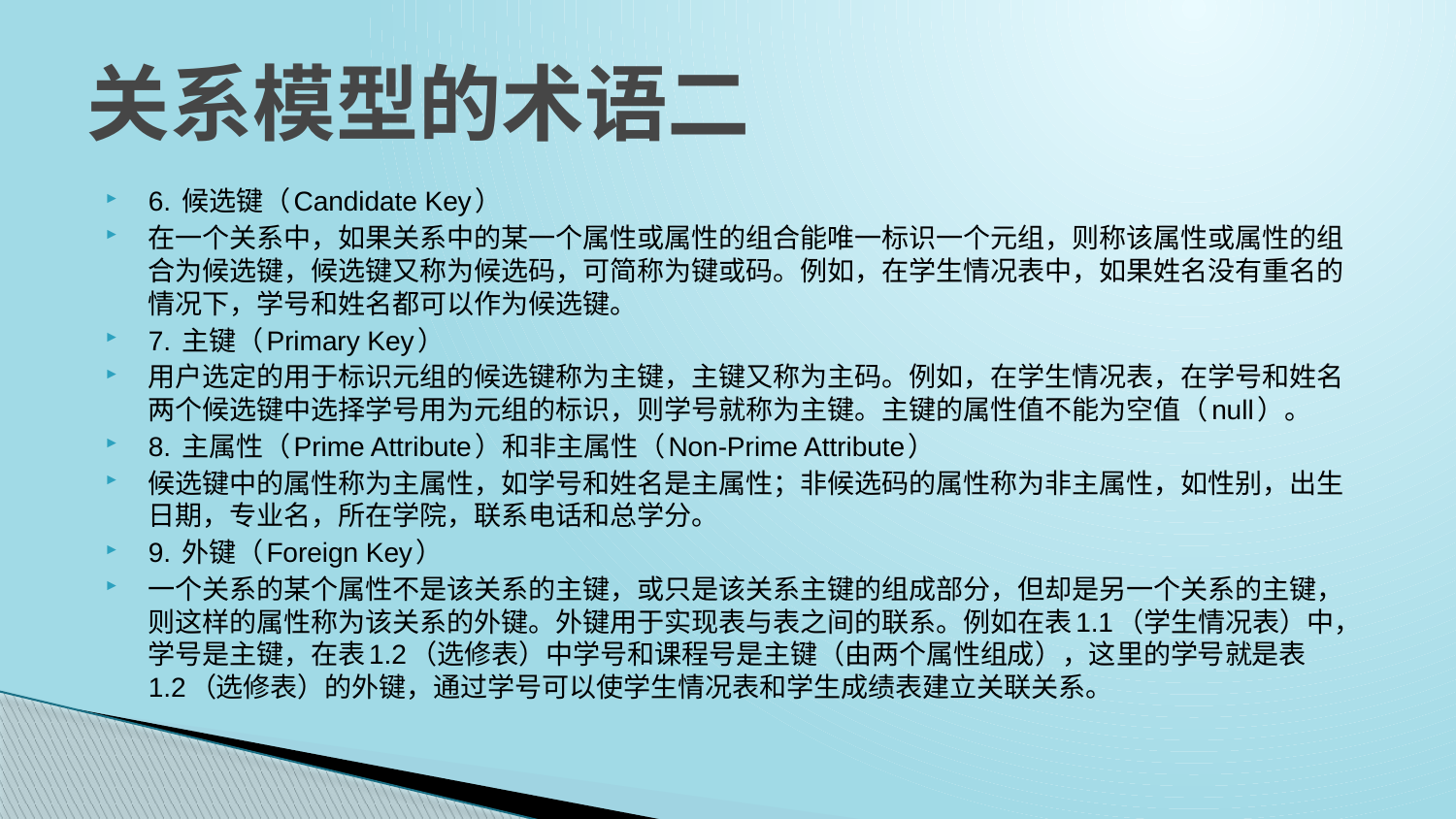

# 关系模型的术语二
6. 候选键（Candidate Key）
在一个关系中，如果关系中的某一个属性或属性的组合能唯一标识一个元组，则称该属性或属性的组合为候选键，候选键又称为候选码，可简称为键或码。例如，在学生情况表中，如果姓名没有重名的情况下，学号和姓名都可以作为候选键。
7. 主键（Primary Key）
用户选定的用于标识元组的候选键称为主键，主键又称为主码。例如，在学生情况表，在学号和姓名两个候选键中选择学号用为元组的标识，则学号就称为主键。主键的属性值不能为空值（null）。
8. 主属性（Prime Attribute）和非主属性（Non-Prime Attribute）
候选键中的属性称为主属性，如学号和姓名是主属性；非候选码的属性称为非主属性，如性别，出生日期，专业名，所在学院，联系电话和总学分。
9. 外键（Foreign Key）
一个关系的某个属性不是该关系的主键，或只是该关系主键的组成部分，但却是另一个关系的主键，则这样的属性称为该关系的外键。外键用于实现表与表之间的联系。例如在表1.1（学生情况表）中，学号是主键，在表1.2（选修表）中学号和课程号是主键（由两个属性组成），这里的学号就是表1.2（选修表）的外键，通过学号可以使学生情况表和学生成绩表建立关联关系。

7